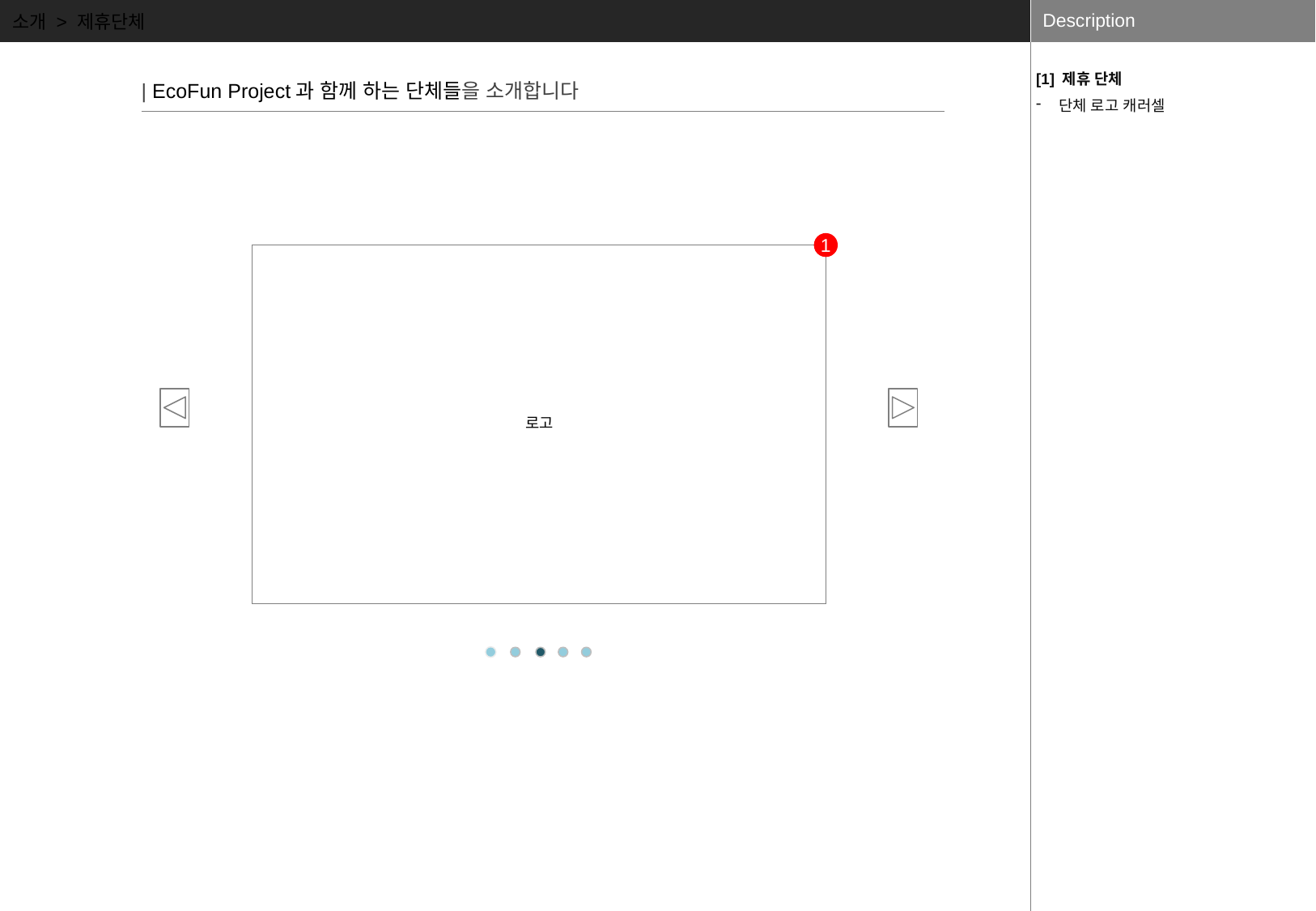

소개 > 제휴단체

[1] 제휴 단체
단체 로고 캐러셀
| EcoFun Project과 함께 하는 단체들을 소개합니다
1
|  |
| --- |

로고